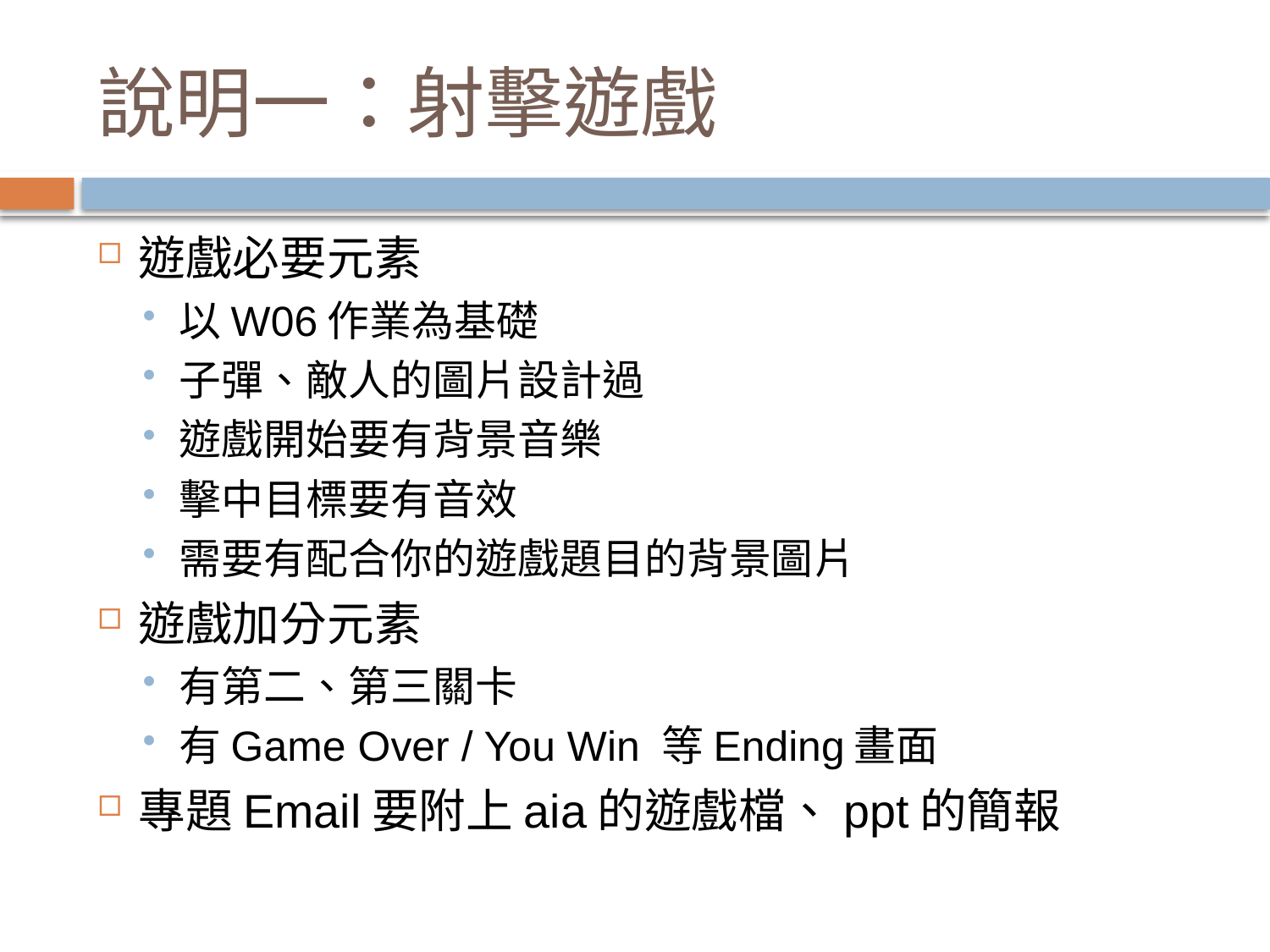

# 說明一：射擊遊戲
遊戲必要元素
以W06作業為基礎
子彈、敵人的圖片設計過
遊戲開始要有背景音樂
擊中目標要有音效
需要有配合你的遊戲題目的背景圖片
遊戲加分元素
有第二、第三關卡
有Game Over / You Win 等Ending畫面
專題Email要附上aia的遊戲檔、ppt的簡報